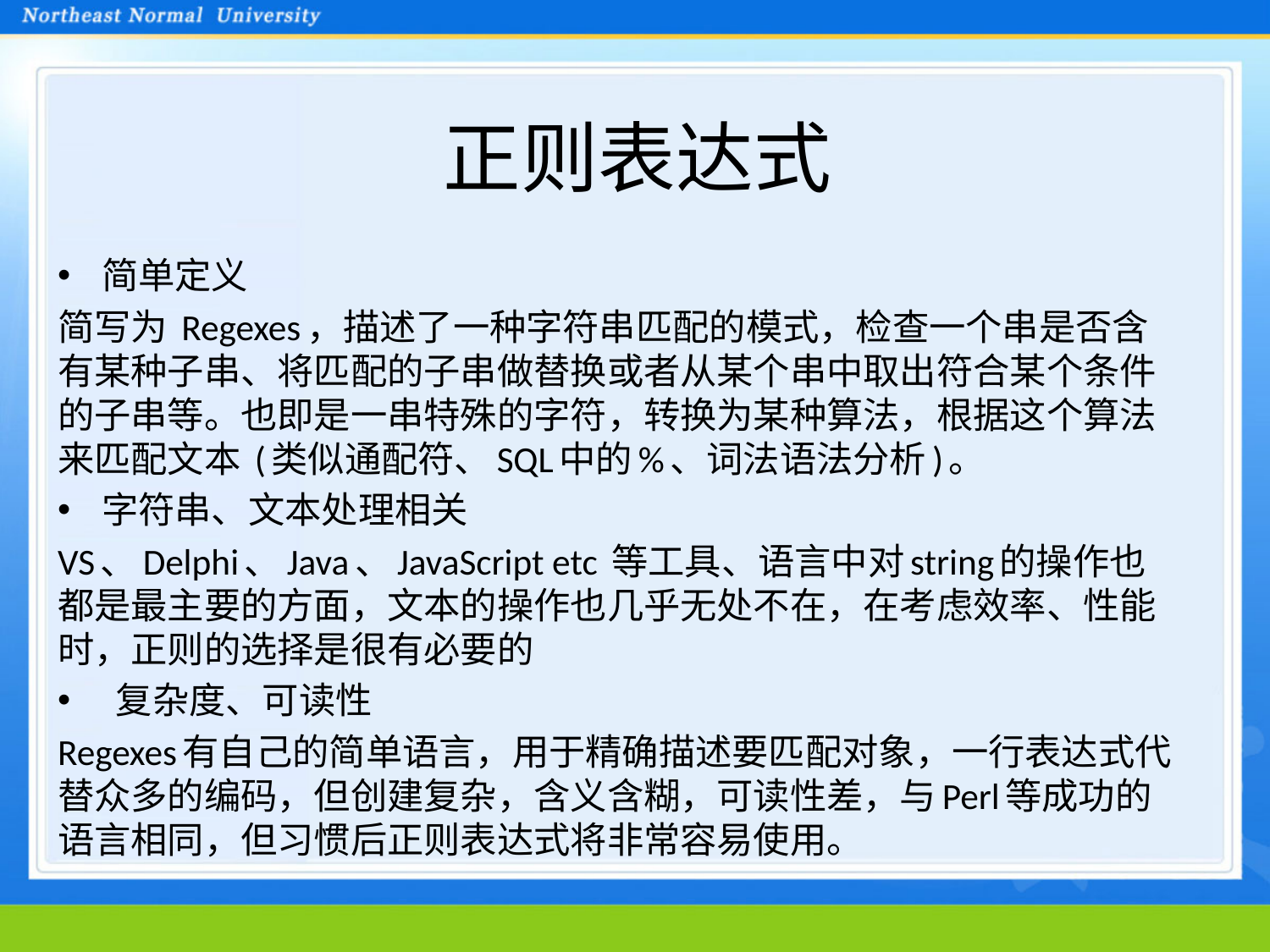

# 正则表达式
简单定义
简写为 Regexes，描述了一种字符串匹配的模式，检查一个串是否含有某种子串、将匹配的子串做替换或者从某个串中取出符合某个条件的子串等。也即是一串特殊的字符，转换为某种算法，根据这个算法来匹配文本 (类似通配符、SQL中的%、词法语法分析)。
字符串、文本处理相关
VS、Delphi、Java、JavaScript etc 等工具、语言中对string的操作也都是最主要的方面，文本的操作也几乎无处不在，在考虑效率、性能时，正则的选择是很有必要的
 复杂度、可读性
Regexes有自己的简单语言，用于精确描述要匹配对象，一行表达式代替众多的编码，但创建复杂，含义含糊，可读性差，与Perl等成功的语言相同，但习惯后正则表达式将非常容易使用。